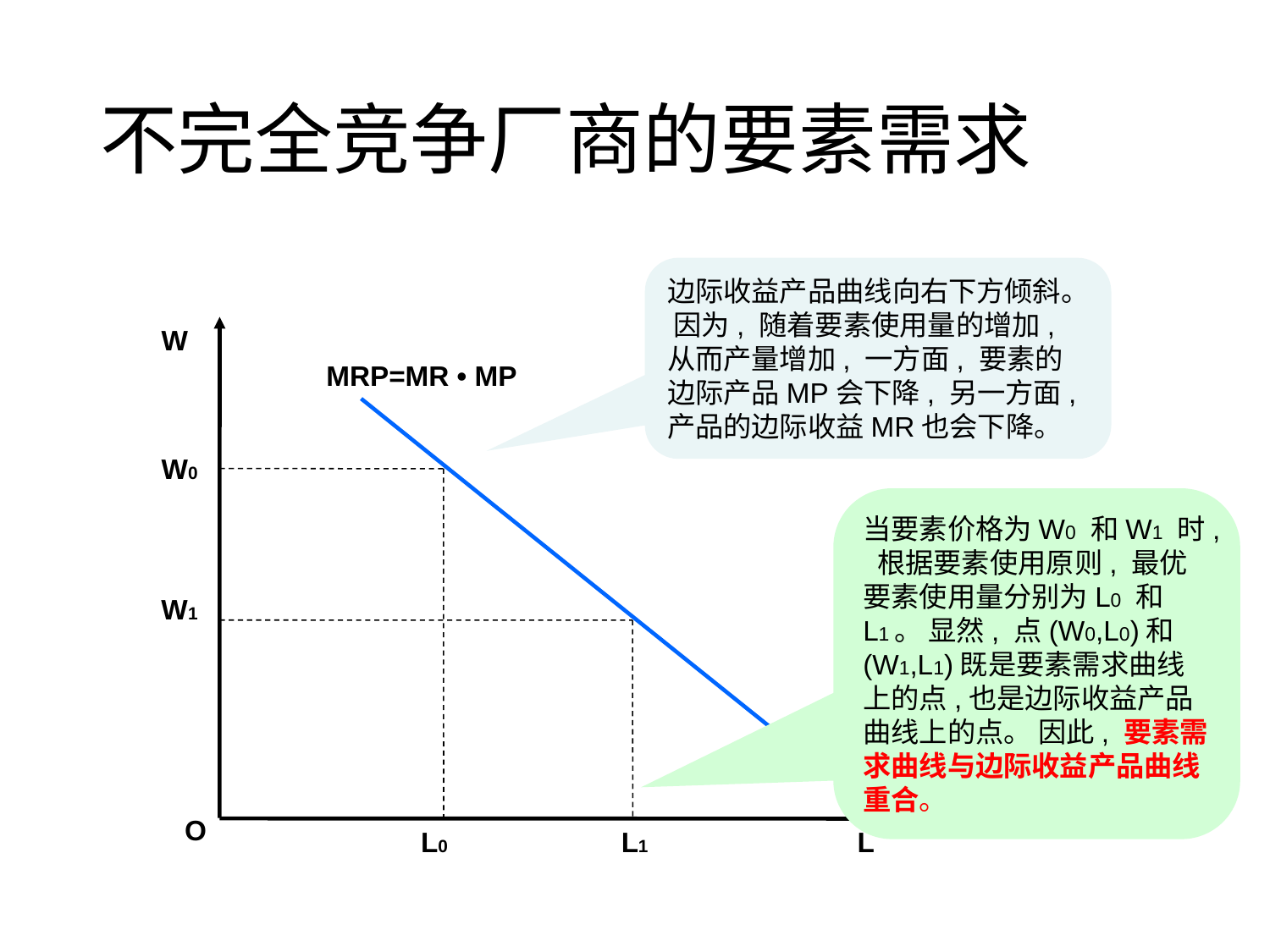

# 不完全竞争厂商的要素需求

边际收益产品曲线向右下方倾斜。 因为, 随着要素使用量的增加, 从而产量增加, 一方面, 要素的边际产品MP会下降, 另一方面, 产品的边际收益MR也会下降。
W

MRP=MR • MP

W0

当要素价格为W0 和W1 时, 根据要素使用原则, 最优要素使用量分别为L0 和L1。 显然, 点(W0,L0)和(W1,L1)既是要素需求曲线上的点,也是边际收益产品曲线上的点。 因此, 要素需求曲线与边际收益产品曲线重合。

W1

O

L0
L1
L